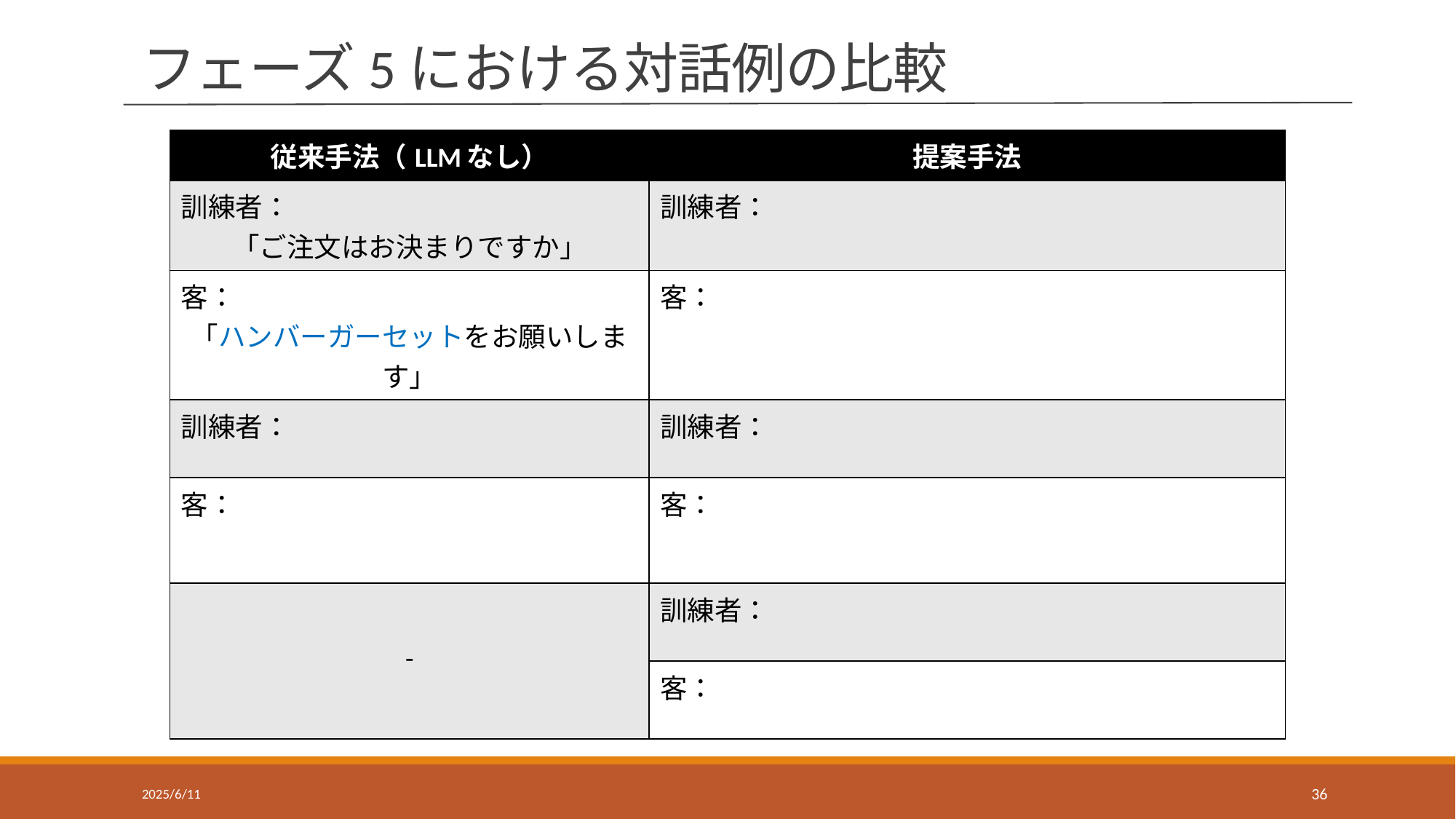

# フェーズ5における対話例の比較

| 従来手法（LLMなし） | 提案手法 |
| --- | --- |
| 訓練者： 「ご注文はお決まりですか」 | 訓練者： |
| 客： 「ハンバーガーセットをお願いします」 | 客： |
| 訓練者： | 訓練者： |
| 客： | 客： |
| - | 訓練者： |
|  | 客： |
2025/6/11
36